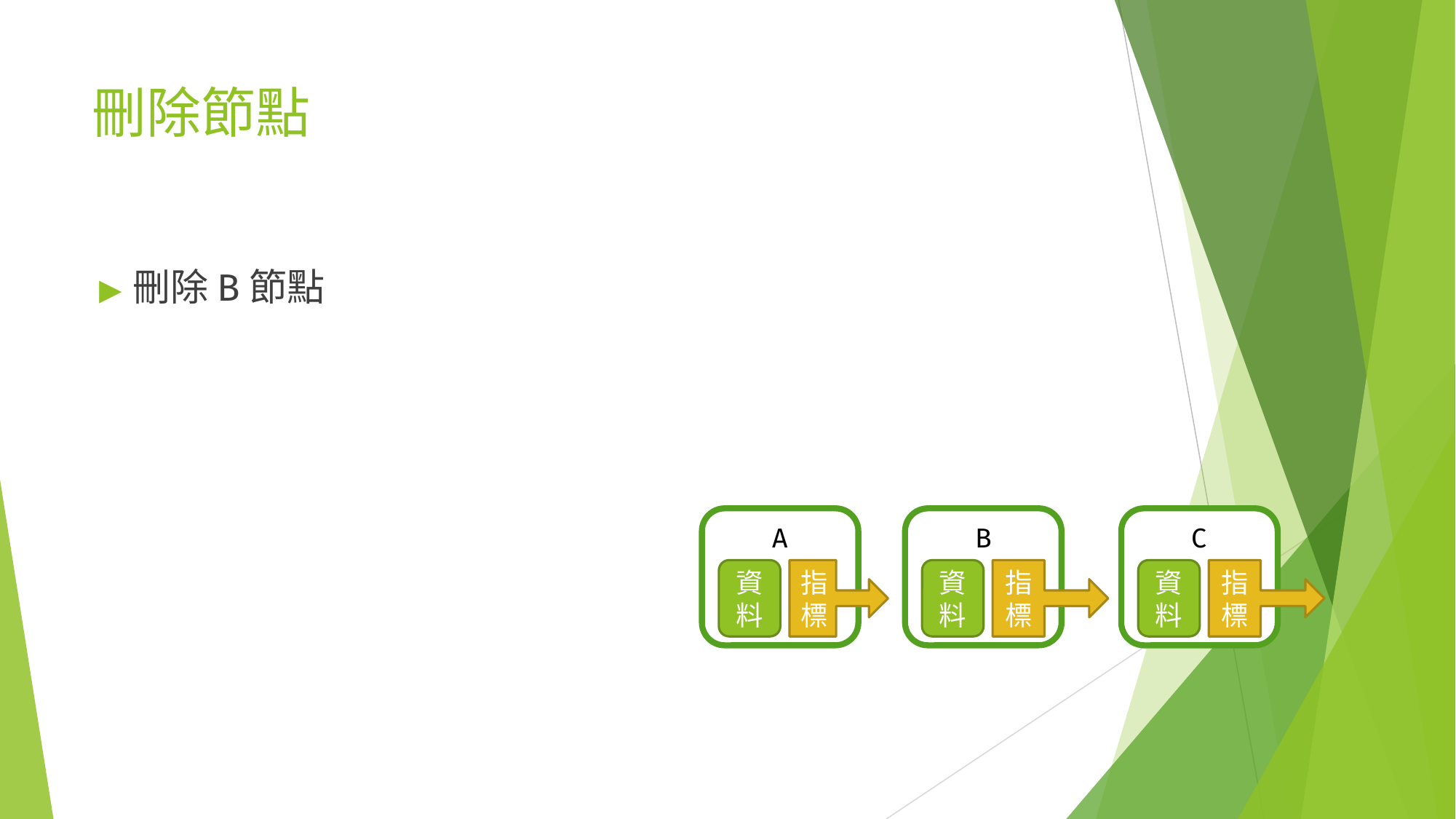

# 刪除節點
刪除B節點
A
資料
指標
B
資料
指標
C
資料
指標